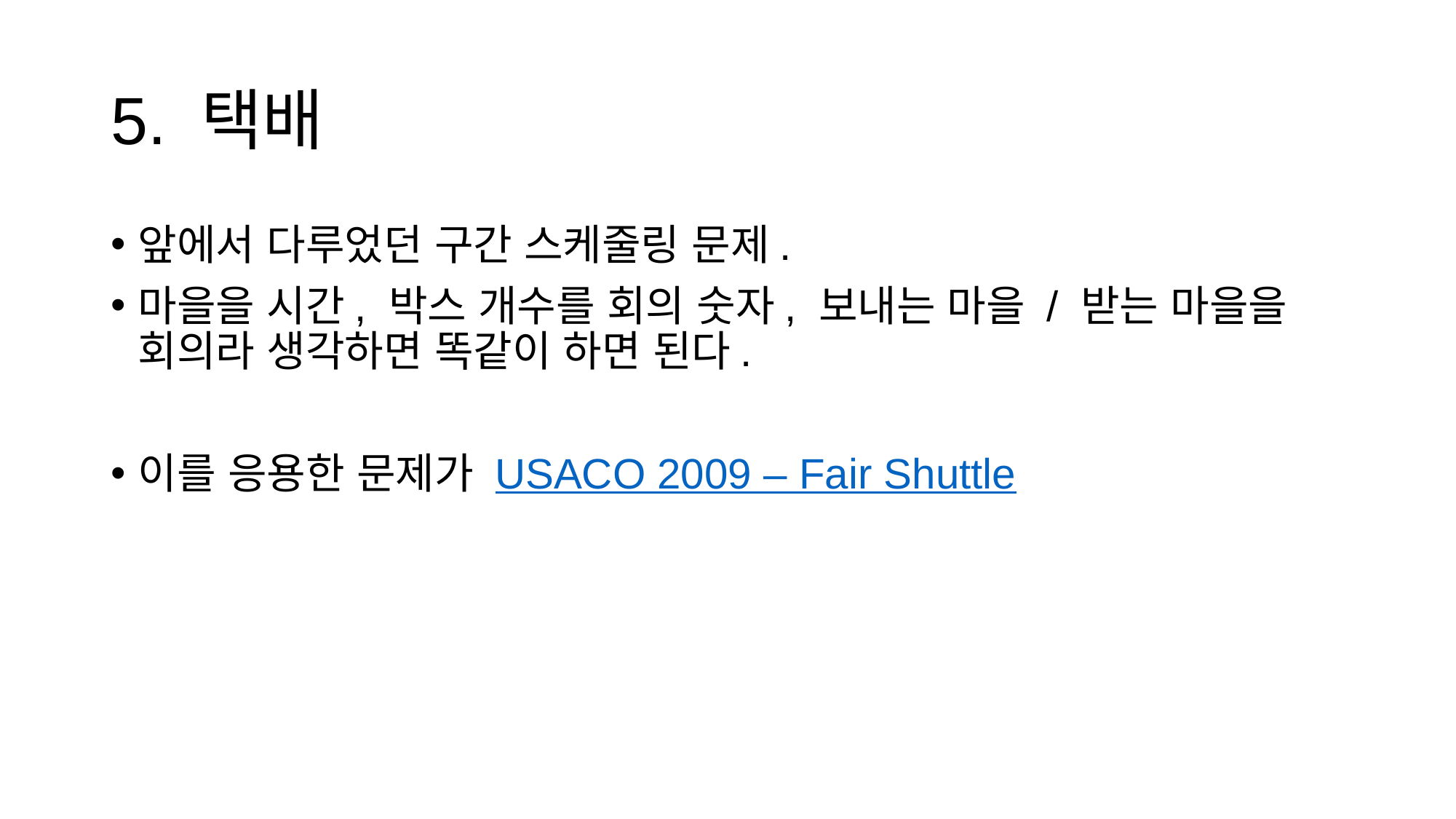

# 5. 택배
앞에서 다루었던 구간 스케줄링 문제.
마을을 시간, 박스 개수를 회의 숫자, 보내는 마을 / 받는 마을을 회의라 생각하면 똑같이 하면 된다.

이를 응용한 문제가 USACO 2009 – Fair Shuttle